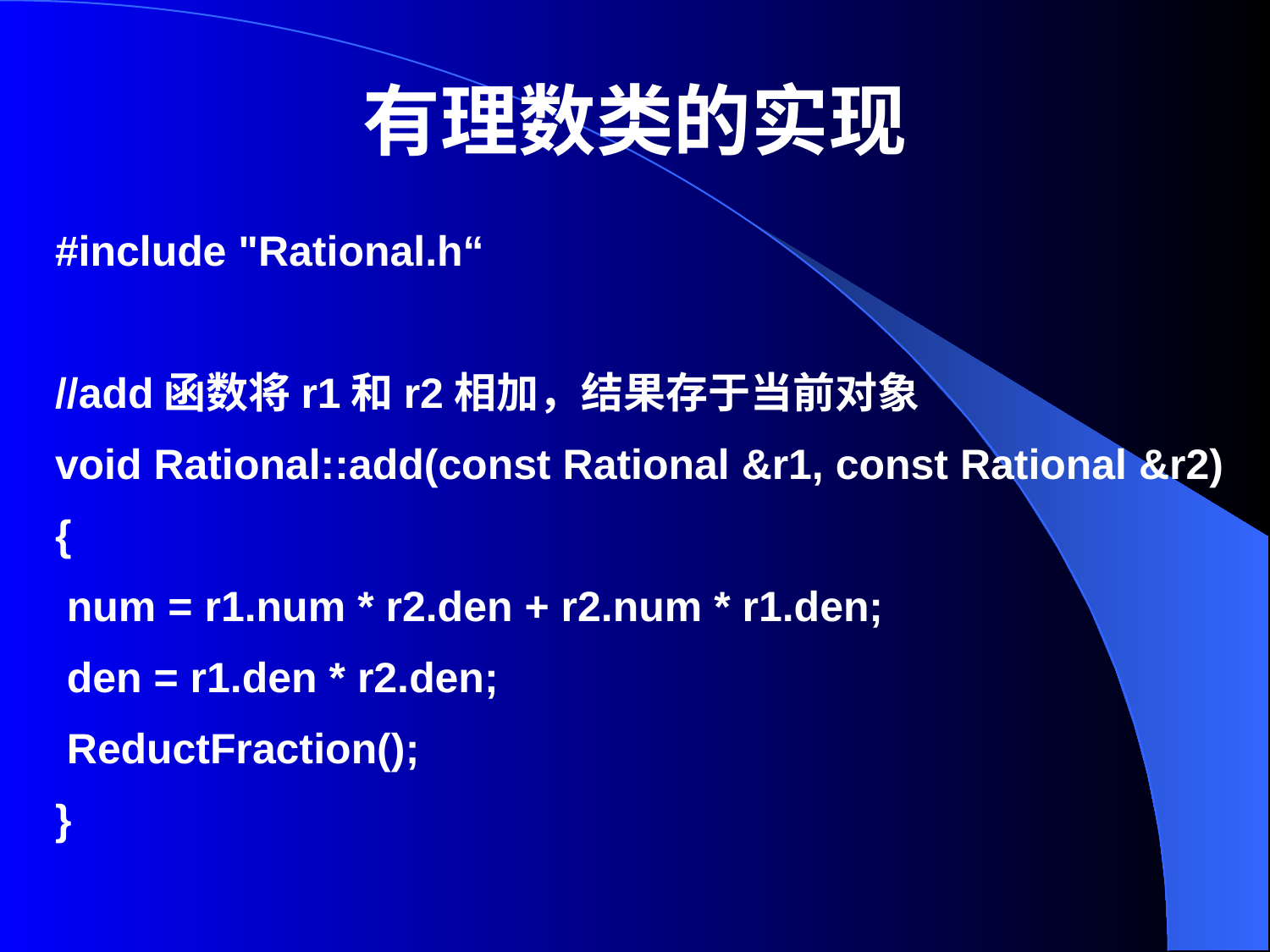

# 有理数类的实现
#include "Rational.h“

//add函数将r1和r2相加，结果存于当前对象
void Rational::add(const Rational &r1, const Rational &r2)
{
 num = r1.num * r2.den + r2.num * r1.den;
 den = r1.den * r2.den;
 ReductFraction();
}